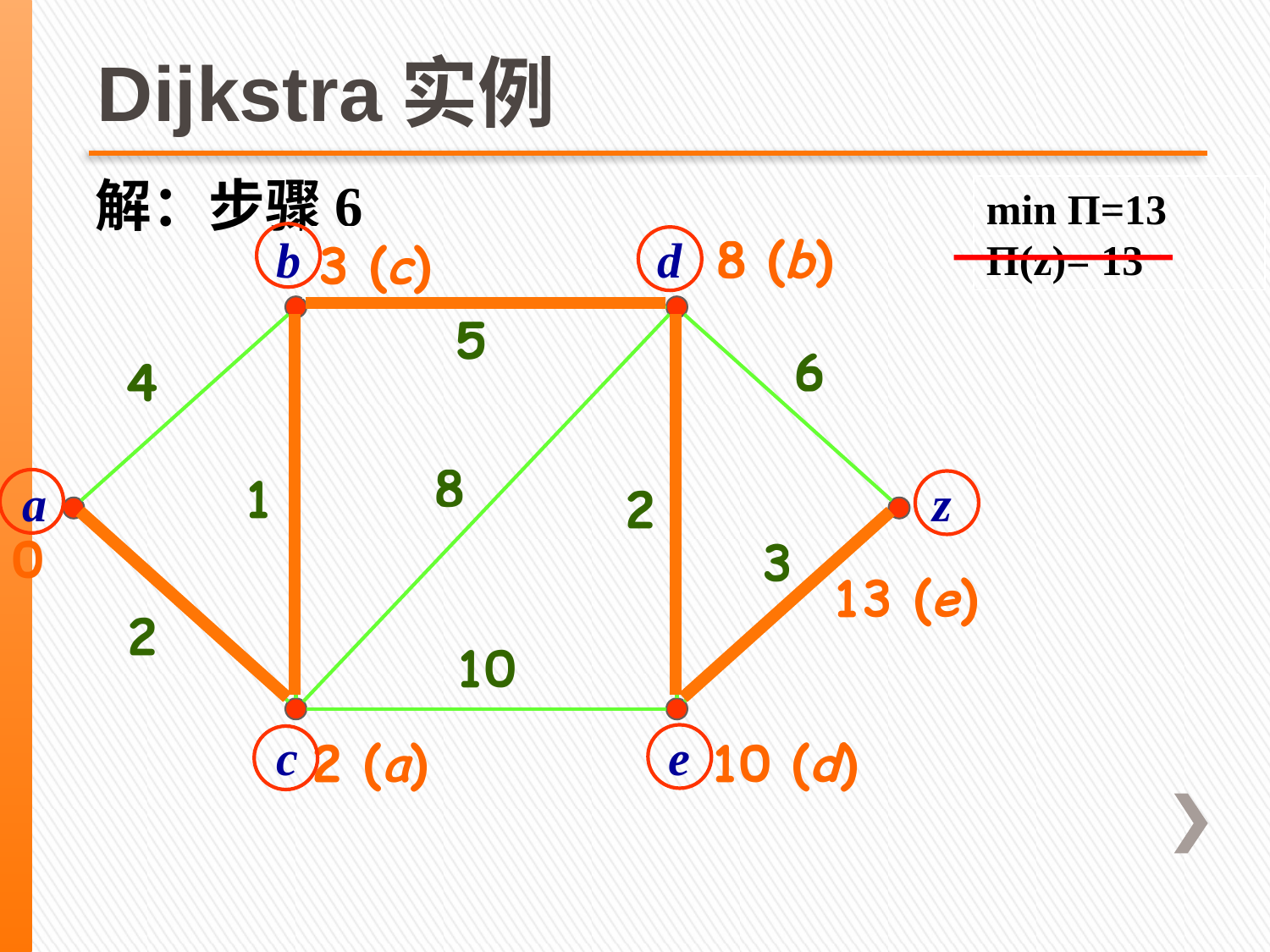

Dijkstra实例
解：步骤6
min Π=13
Π(z)= 13
b
d

a
z

c
e
5
6
4
8
1
2
3
2
10
∞
∞
0
∞
∞
∞
4 (a)

2 (a)
3 (c)
10 (a, c)
12 (a, c)

8 (b)

14 (a, c,
10 (d)
13 (e)